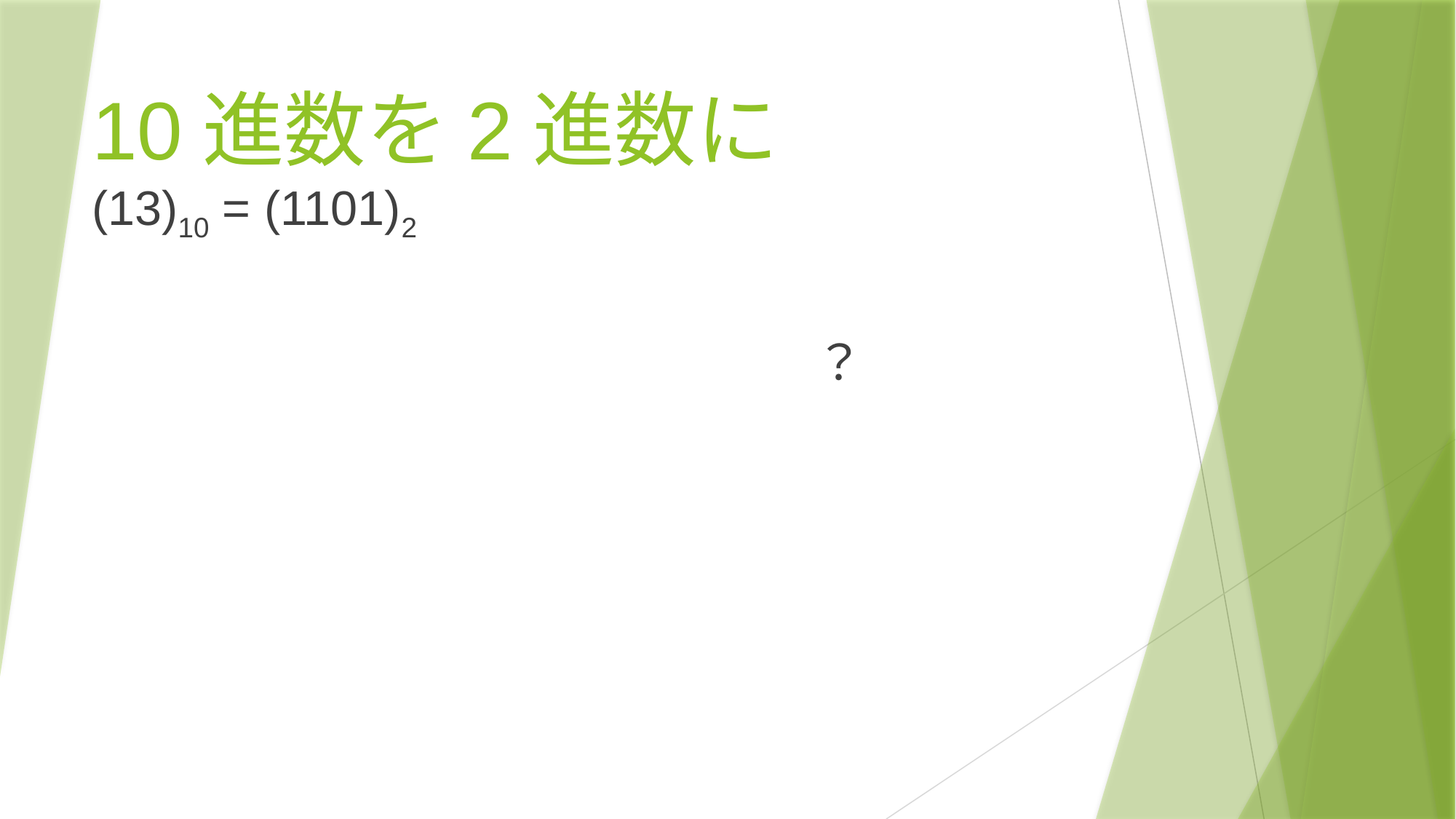

# 10進数を2進数に
(13)10 = (1101)2

10進数を10進数に変換してみる？
(765)10 = (???)10